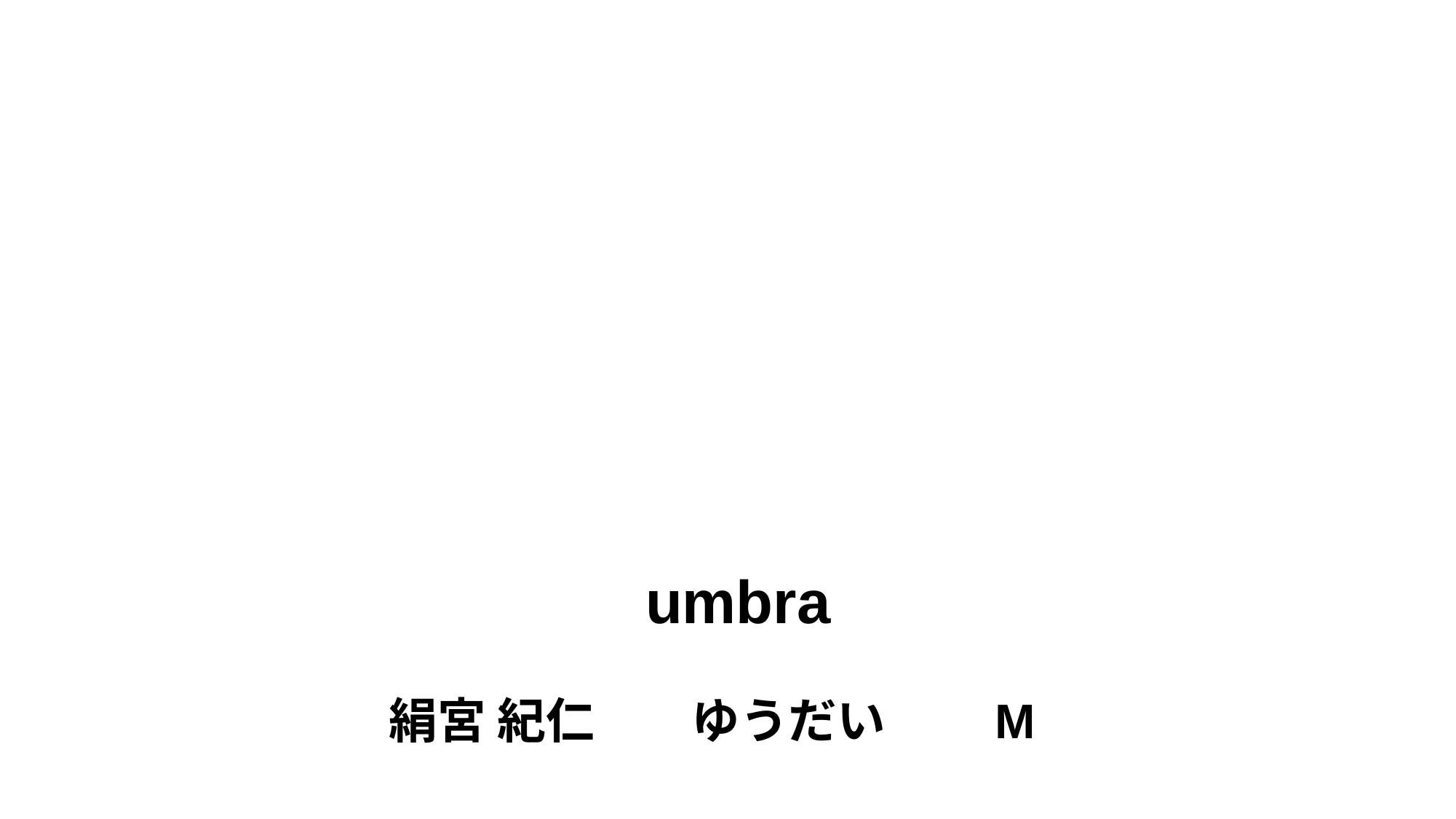

#
UnionHack 2022
成果報告

umbra
絹宮 紀仁　　ゆうだい　　M